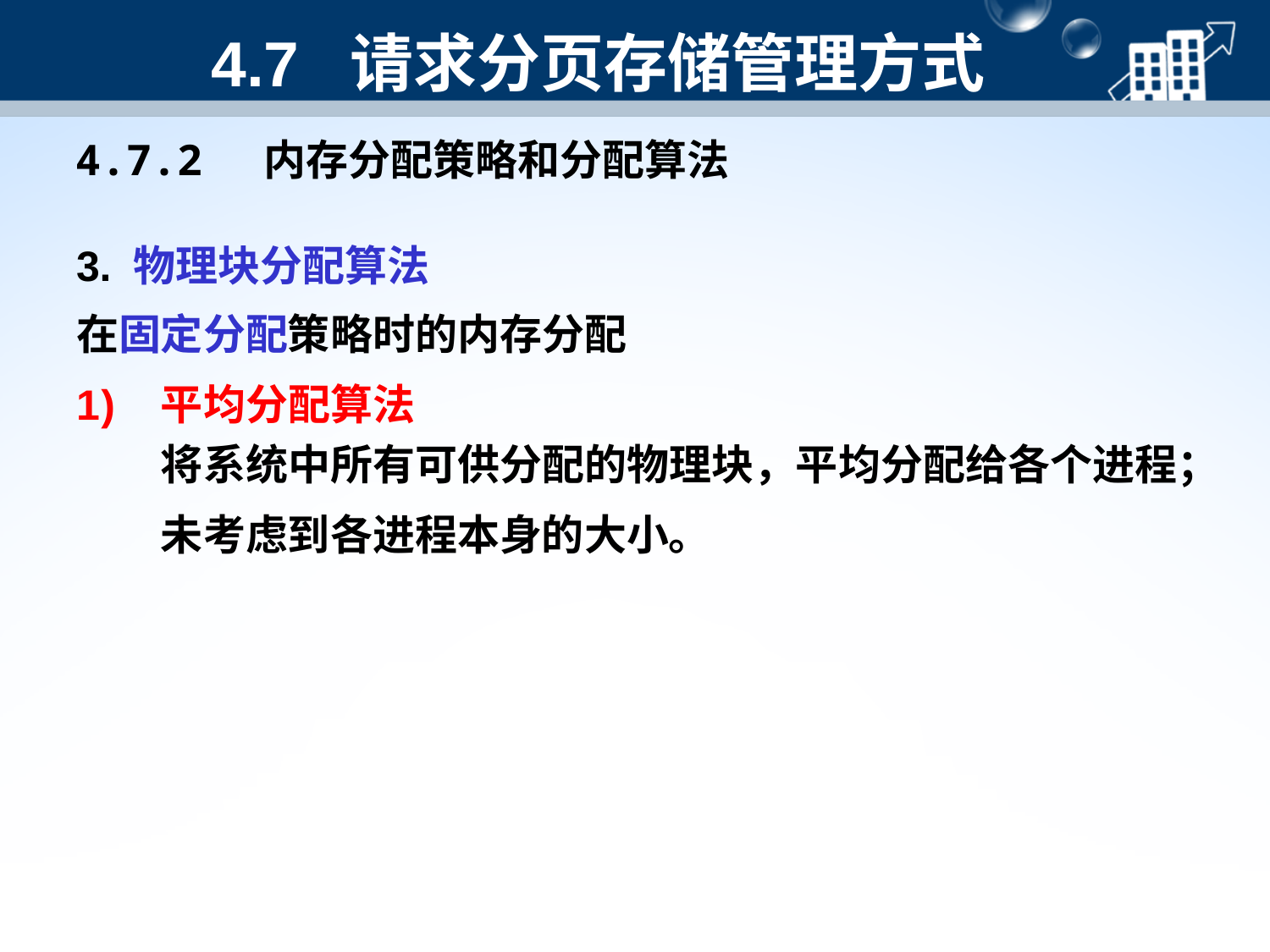

# 4.7  请求分页存储管理方式
4.7.2  内存分配策略和分配算法
3. 物理块分配算法
在固定分配策略时的内存分配
平均分配算法
将系统中所有可供分配的物理块，平均分配给各个进程；
	未考虑到各进程本身的大小。